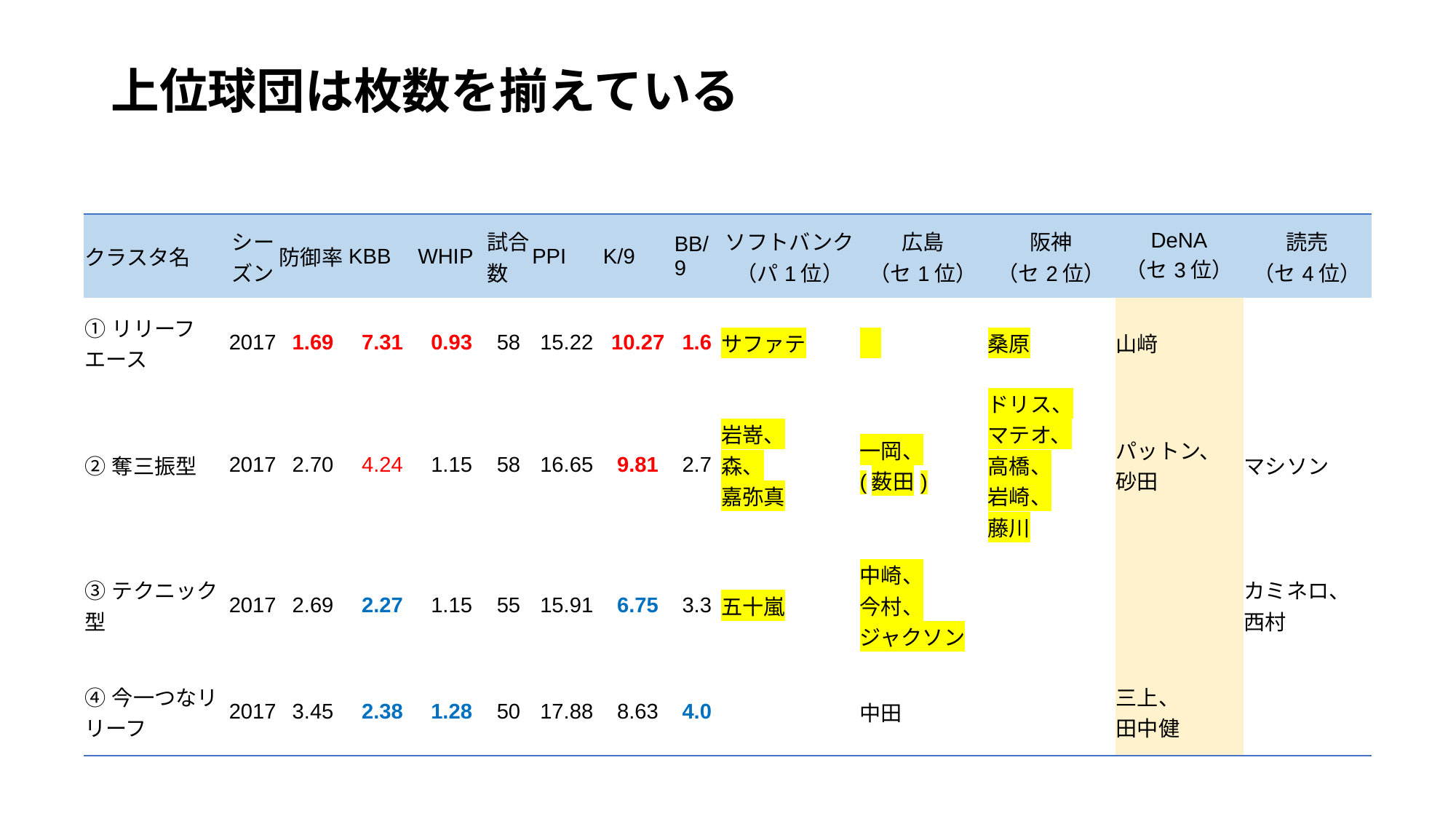

# 上位球団は枚数を揃えている
| クラスタ名 | シーズン | 防御率 | KBB | WHIP | 試合数 | PPI | K/9 | BB/9 | ソフトバンク （パ1位） | 広島 （セ1位） | 阪神 （セ2位） | DeNA （セ3位） | 読売 （セ4位） |
| --- | --- | --- | --- | --- | --- | --- | --- | --- | --- | --- | --- | --- | --- |
| ①リリーフエース | 2017 | 1.69 | 7.31 | 0.93 | 58 | 15.22 | 10.27 | 1.6 | サファテ |  | 桑原 | 山﨑 |  |
| ②奪三振型 | 2017 | 2.70 | 4.24 | 1.15 | 58 | 16.65 | 9.81 | 2.7 | 岩嵜、 森、 嘉弥真 | 一岡、 (薮田) | ドリス、 マテオ、 高橋、 岩崎、 藤川 | パットン、砂田 | マシソン |
| ③テクニック型 | 2017 | 2.69 | 2.27 | 1.15 | 55 | 15.91 | 6.75 | 3.3 | 五十嵐 | 中崎、 今村、 ジャクソン |  |  | カミネロ、 西村 |
| ④今一つなリリーフ | 2017 | 3.45 | 2.38 | 1.28 | 50 | 17.88 | 8.63 | 4.0 |  | 中田 |  | 三上、 田中健 |  |